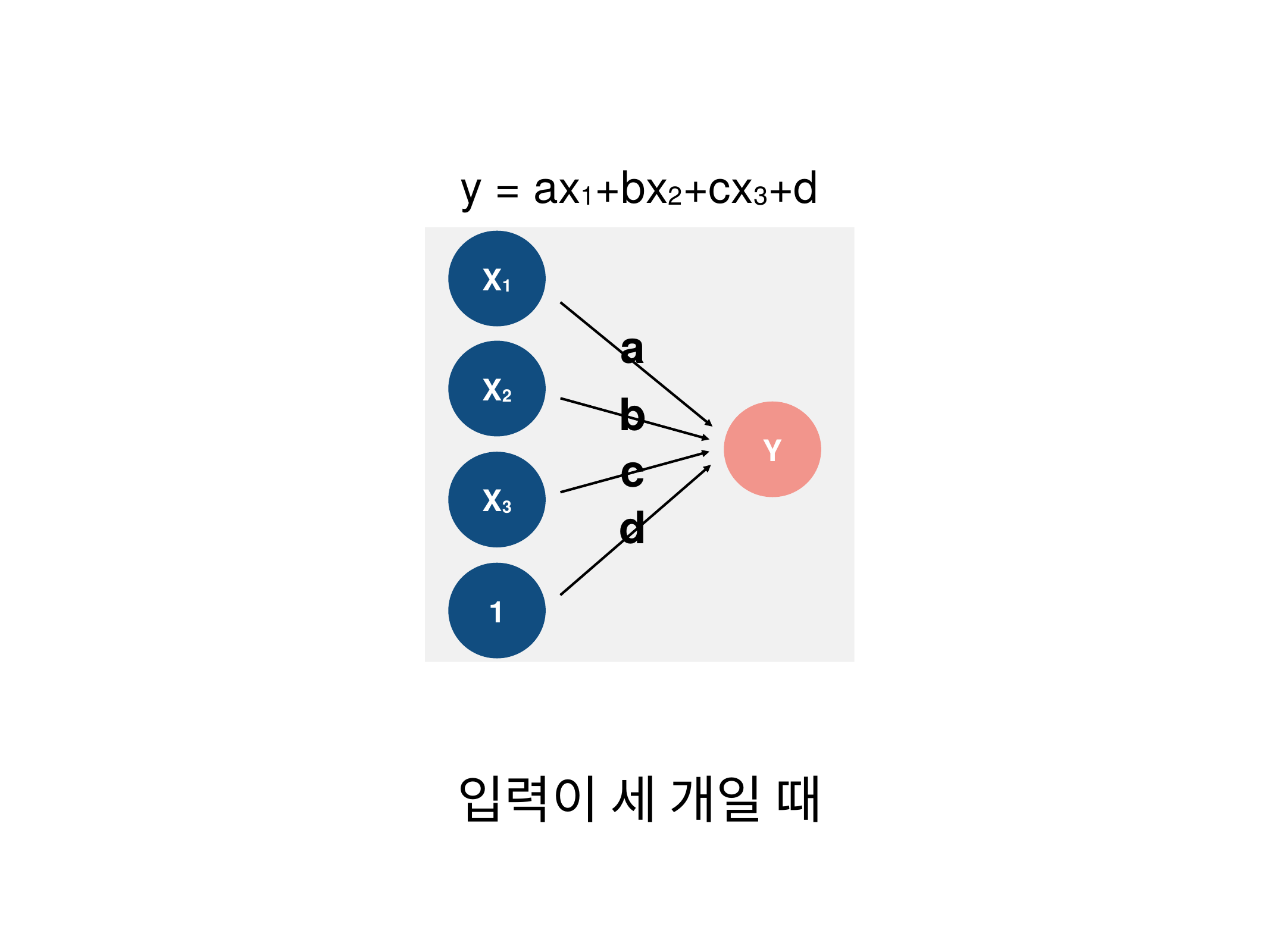

y = ax1+bx2+cx3+d

X1

a

X2
b

Y
c

X3

d

1
입력이 세 개일 때